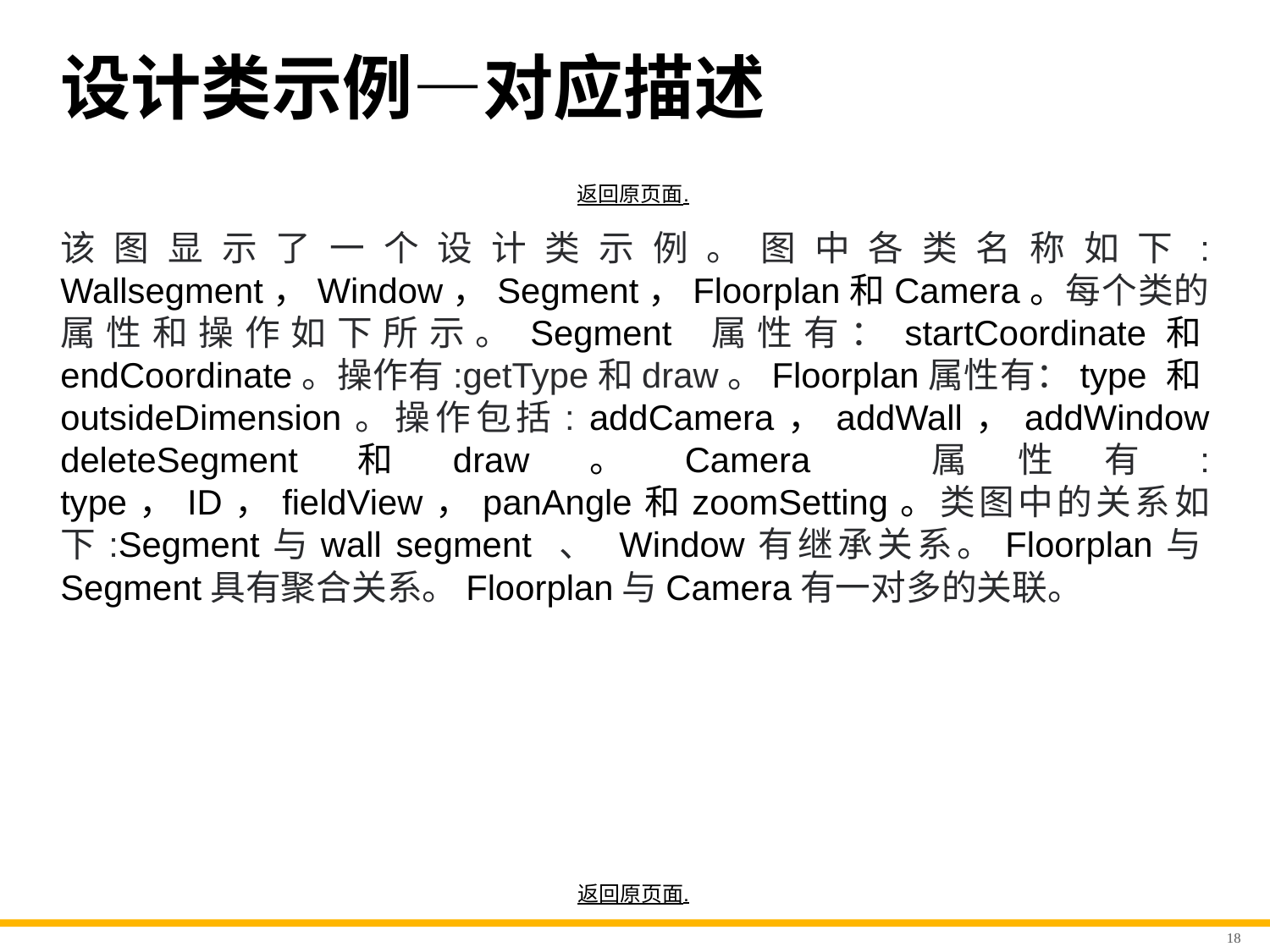

# 设计类示例—对应描述
返回原页面.
该图显示了一个设计类示例。图中各类名称如下: Wallsegment，Window，Segment，Floorplan和Camera。每个类的属性和操作如下所示。Segment 属性有：startCoordinate和endCoordinate。操作有:getType和draw。Floorplan属性有：type 和outsideDimension。操作包括: addCamera，addWall，addWindow deleteSegment和draw。Camera 属性有: type，ID，fieldView，panAngle和zoomSetting。类图中的关系如下:Segment与wall segment 、 Window有继承关系。Floorplan与Segment具有聚合关系。Floorplan与Camera有一对多的关联。
返回原页面.
18